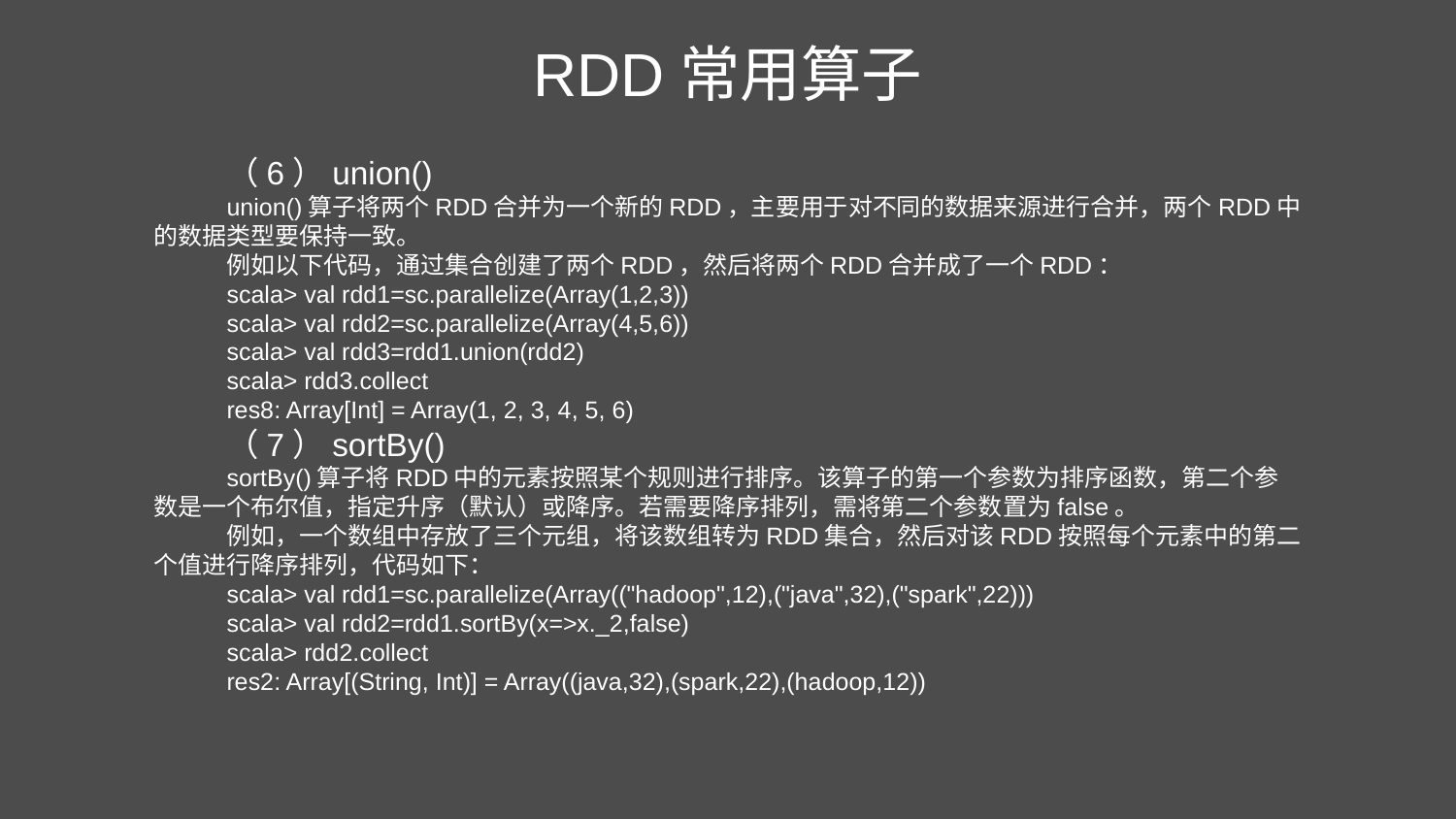

RDD常用算子

（6）union()
union()算子将两个RDD合并为一个新的RDD，主要用于对不同的数据来源进行合并，两个RDD中的数据类型要保持一致。
例如以下代码，通过集合创建了两个RDD，然后将两个RDD合并成了一个RDD：
scala> val rdd1=sc.parallelize(Array(1,2,3))
scala> val rdd2=sc.parallelize(Array(4,5,6))
scala> val rdd3=rdd1.union(rdd2)
scala> rdd3.collect
res8: Array[Int] = Array(1, 2, 3, 4, 5, 6)
（7）sortBy()
sortBy()算子将RDD中的元素按照某个规则进行排序。该算子的第一个参数为排序函数，第二个参数是一个布尔值，指定升序（默认）或降序。若需要降序排列，需将第二个参数置为false。
例如，一个数组中存放了三个元组，将该数组转为RDD集合，然后对该RDD按照每个元素中的第二个值进行降序排列，代码如下：
scala> val rdd1=sc.parallelize(Array(("hadoop",12),("java",32),("spark",22)))
scala> val rdd2=rdd1.sortBy(x=>x._2,false)
scala> rdd2.collect
res2: Array[(String, Int)] = Array((java,32),(spark,22),(hadoop,12))